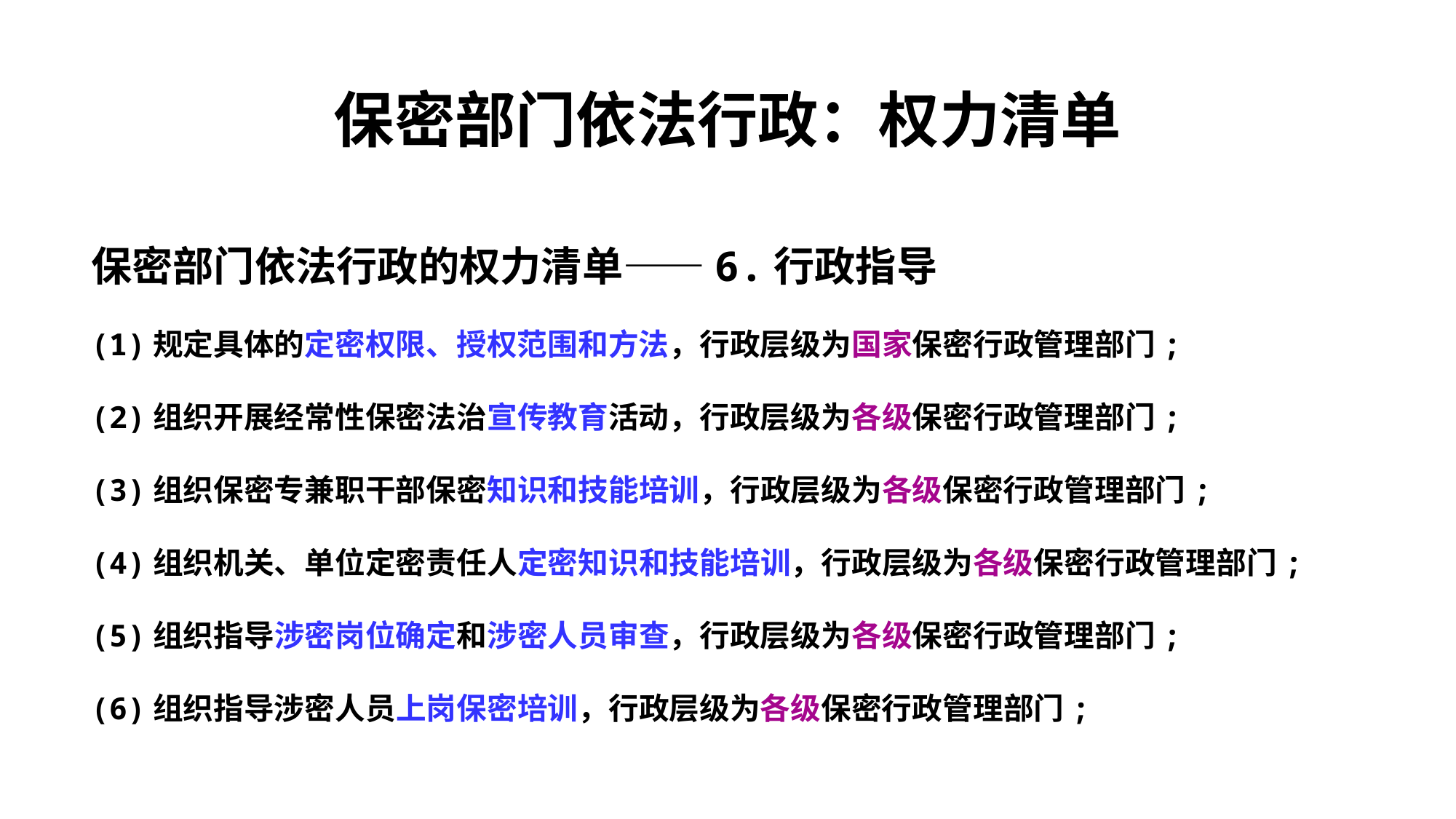

# 保密部门依法行政：权力清单
保密部门依法行政的权力清单——6.行政指导
(1)规定具体的定密权限、授权范围和方法，行政层级为国家保密行政管理部门;
(2)组织开展经常性保密法治宣传教育活动，行政层级为各级保密行政管理部门;
(3)组织保密专兼职干部保密知识和技能培训，行政层级为各级保密行政管理部门;
(4)组织机关、单位定密责任人定密知识和技能培训，行政层级为各级保密行政管理部门;
(5)组织指导涉密岗位确定和涉密人员审查，行政层级为各级保密行政管理部门;
(6)组织指导涉密人员上岗保密培训，行政层级为各级保密行政管理部门;